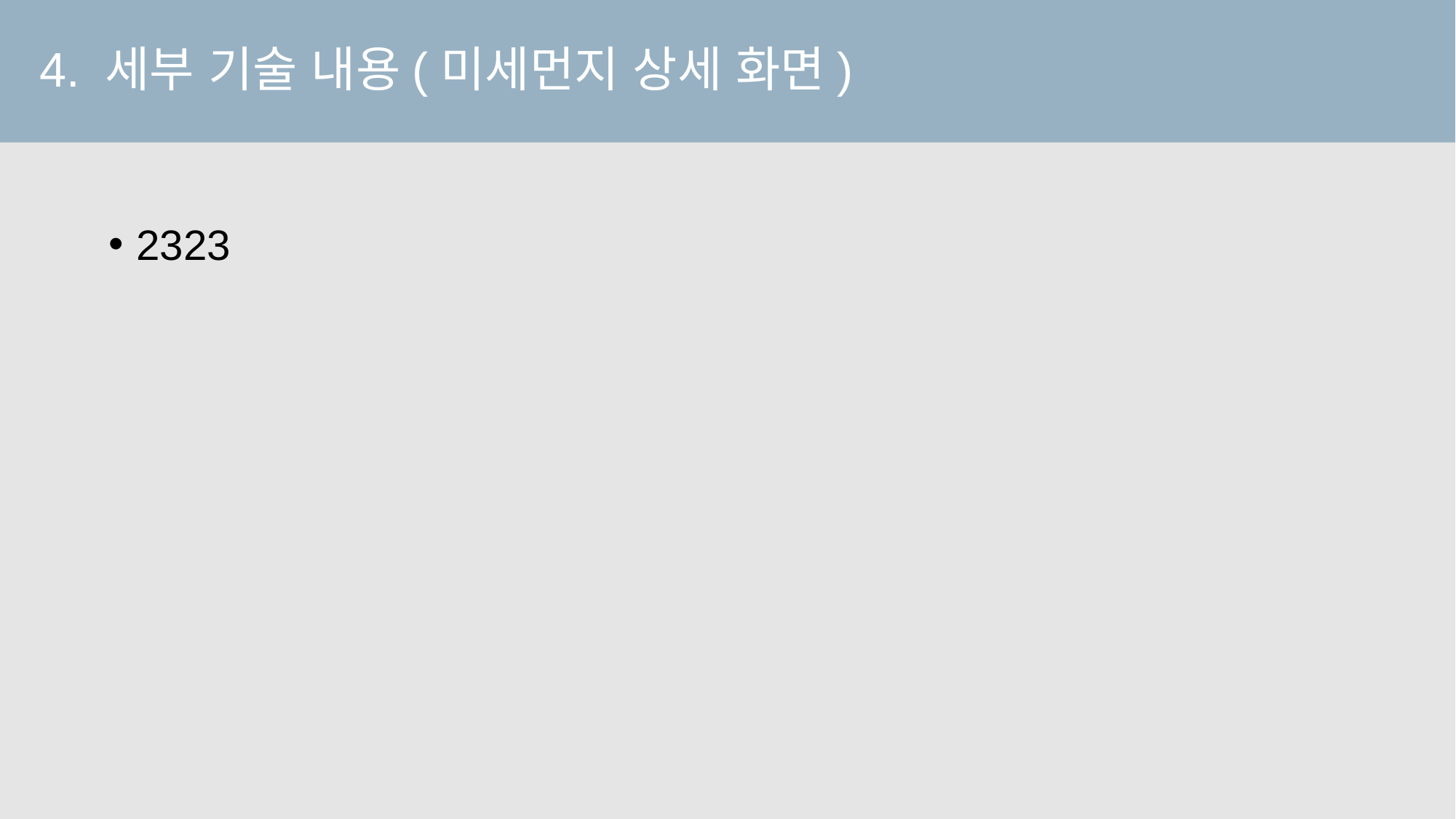

# 4. 세부 기술 내용(미세먼지 상세 화면)
2323